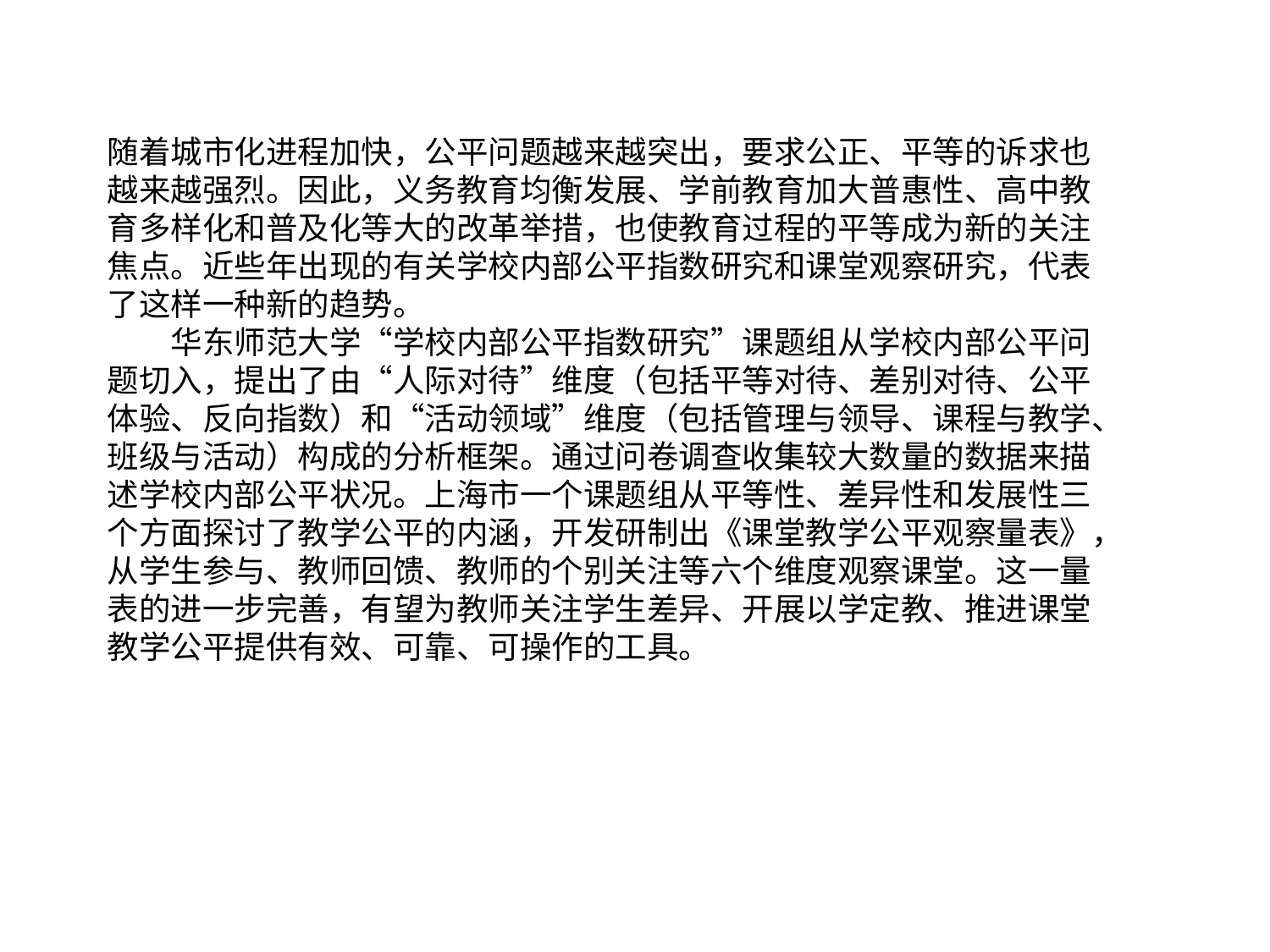

随着城市化进程加快，公平问题越来越突出，要求公正、平等的诉求也越来越强烈。因此，义务教育均衡发展、学前教育加大普惠性、高中教育多样化和普及化等大的改革举措，也使教育过程的平等成为新的关注焦点。近些年出现的有关学校内部公平指数研究和课堂观察研究，代表了这样一种新的趋势。
　　华东师范大学“学校内部公平指数研究”课题组从学校内部公平问题切入，提出了由“人际对待”维度（包括平等对待、差别对待、公平体验、反向指数）和“活动领域”维度（包括管理与领导、课程与教学、班级与活动）构成的分析框架。通过问卷调查收集较大数量的数据来描述学校内部公平状况。上海市一个课题组从平等性、差异性和发展性三个方面探讨了教学公平的内涵，开发研制出《课堂教学公平观察量表》，从学生参与、教师回馈、教师的个别关注等六个维度观察课堂。这一量表的进一步完善，有望为教师关注学生差异、开展以学定教、推进课堂教学公平提供有效、可靠、可操作的工具。